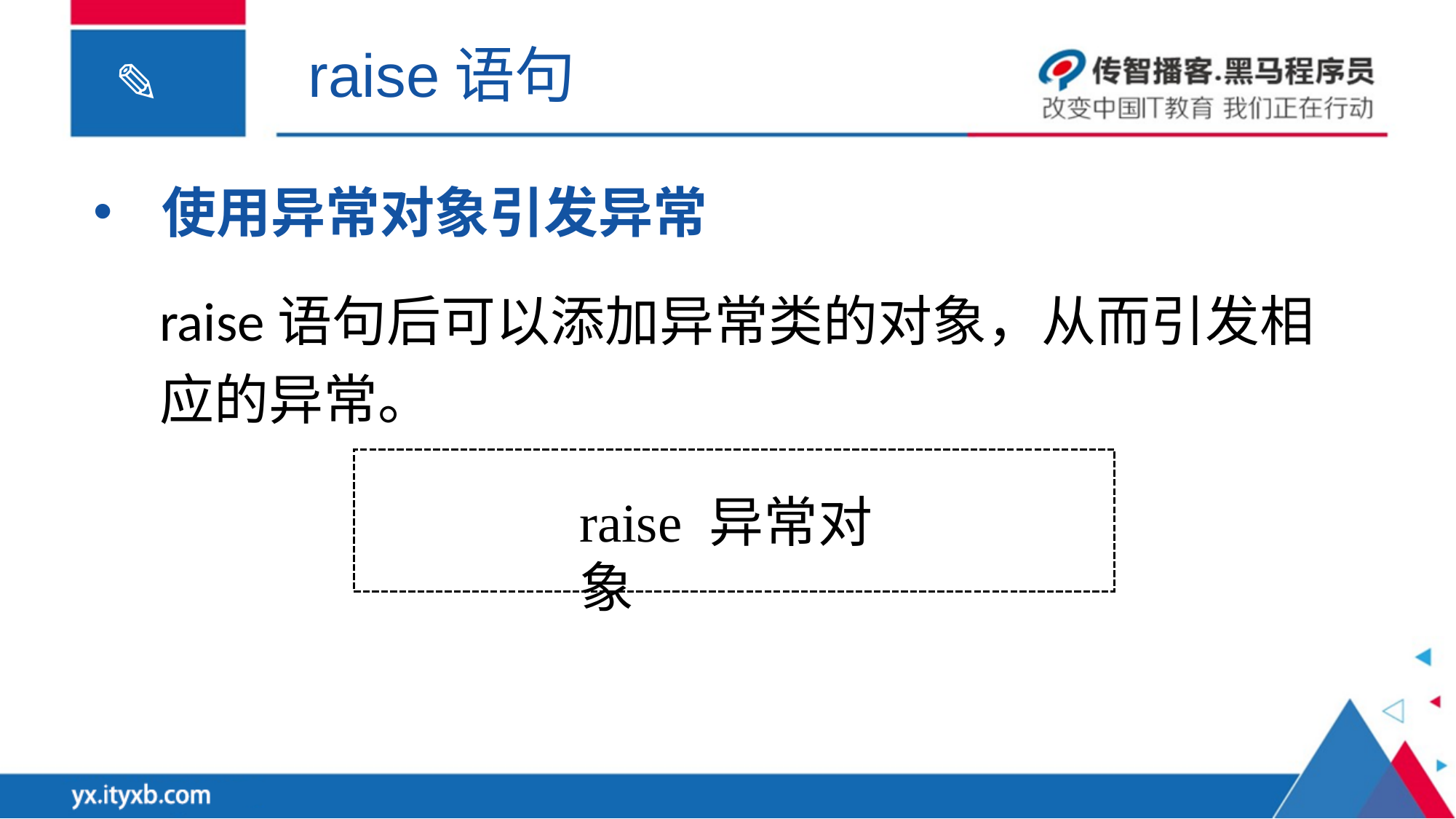

raise语句
使用异常对象引发异常
raise语句后可以添加异常类的对象，从而引发相应的异常。

raise 异常对象